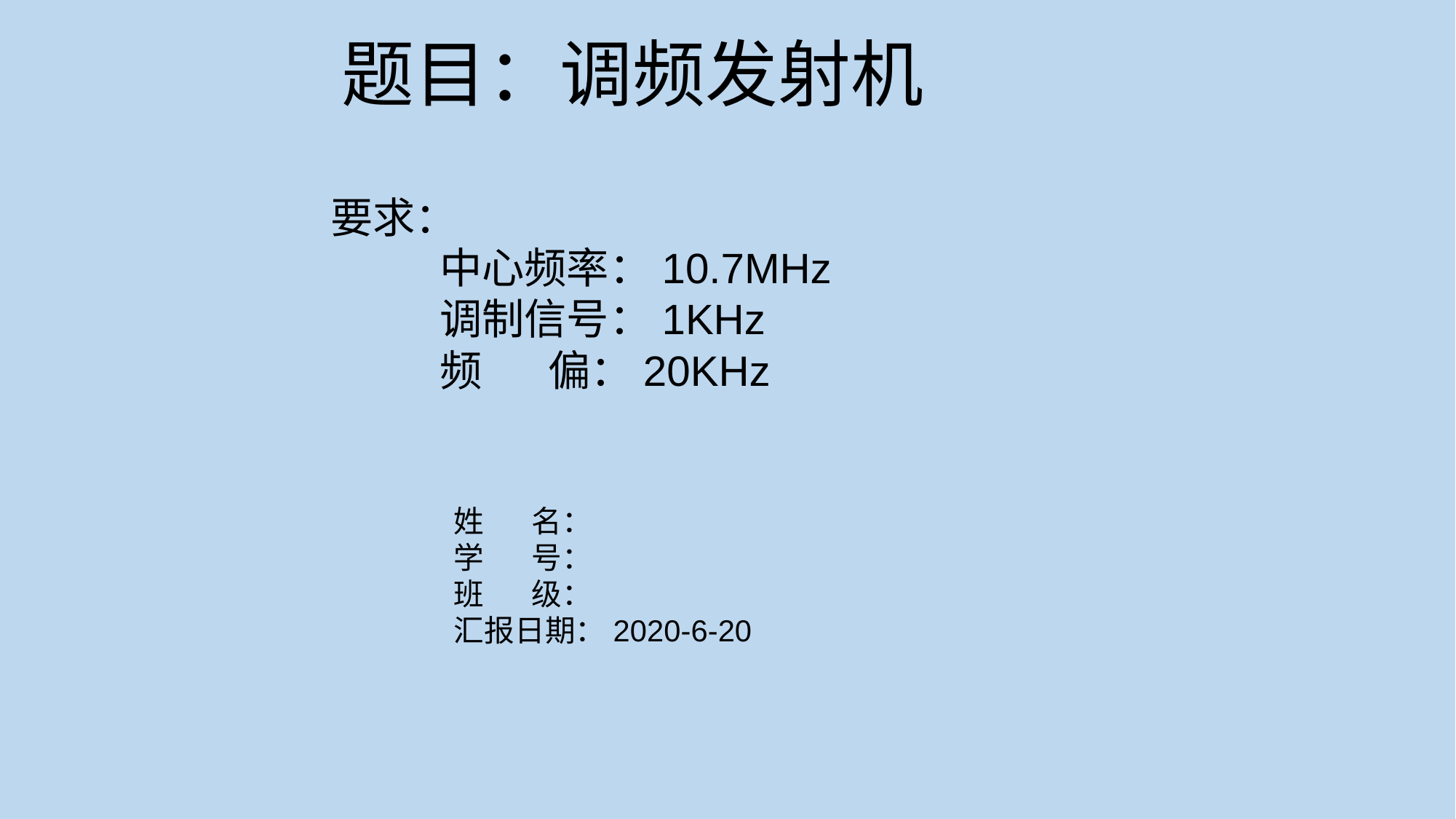

题目：调频发射机
要求：
	中心频率：10.7MHz
	调制信号：1KHz
	频       偏：20KHz
姓       名：
学       号：
班       级：
汇报日期：2020-6-20